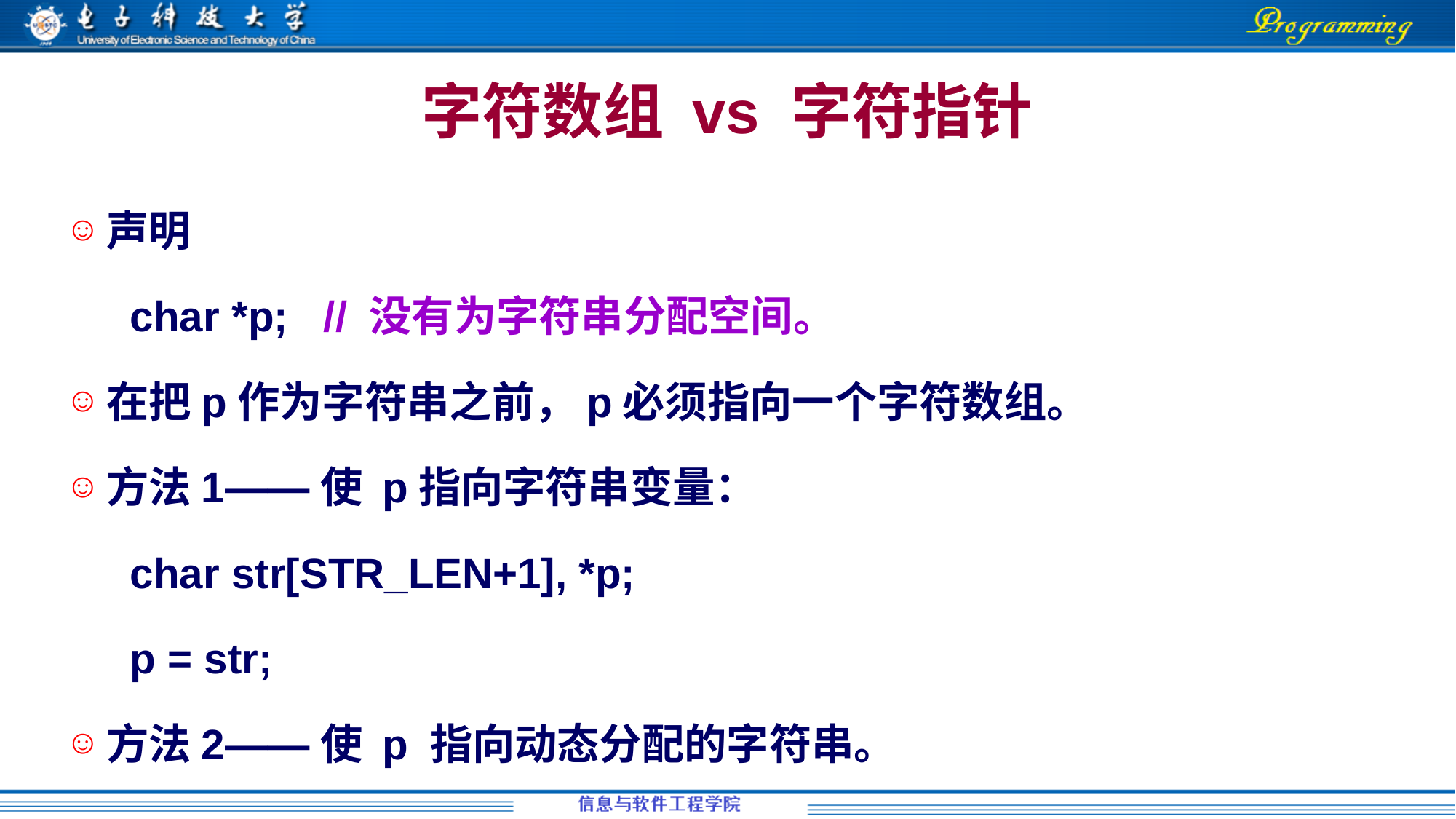

# 字符数组 vs 字符指针
声明
	  char *p;   // 没有为字符串分配空间。
在把p作为字符串之前，p必须指向一个字符数组。
方法1——使 p指向字符串变量：
	  char str[STR_LEN+1], *p;
	  p = str;
方法2——使 p 指向动态分配的字符串。